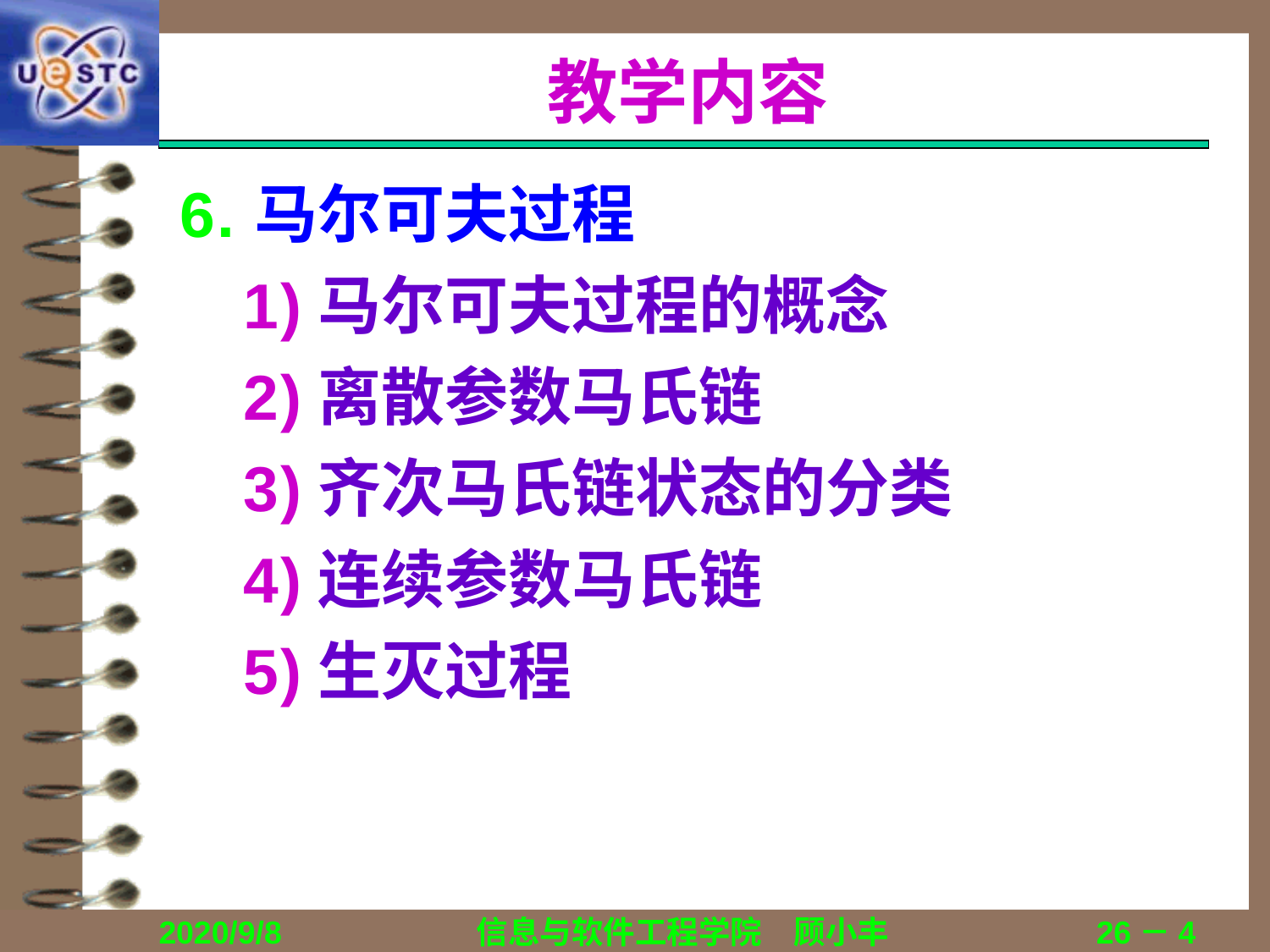

# 教学内容
马尔可夫过程
马尔可夫过程的概念
离散参数马氏链
齐次马氏链状态的分类
连续参数马氏链
生灭过程
2020/9/8
信息与软件工程学院　顾小丰
26－4